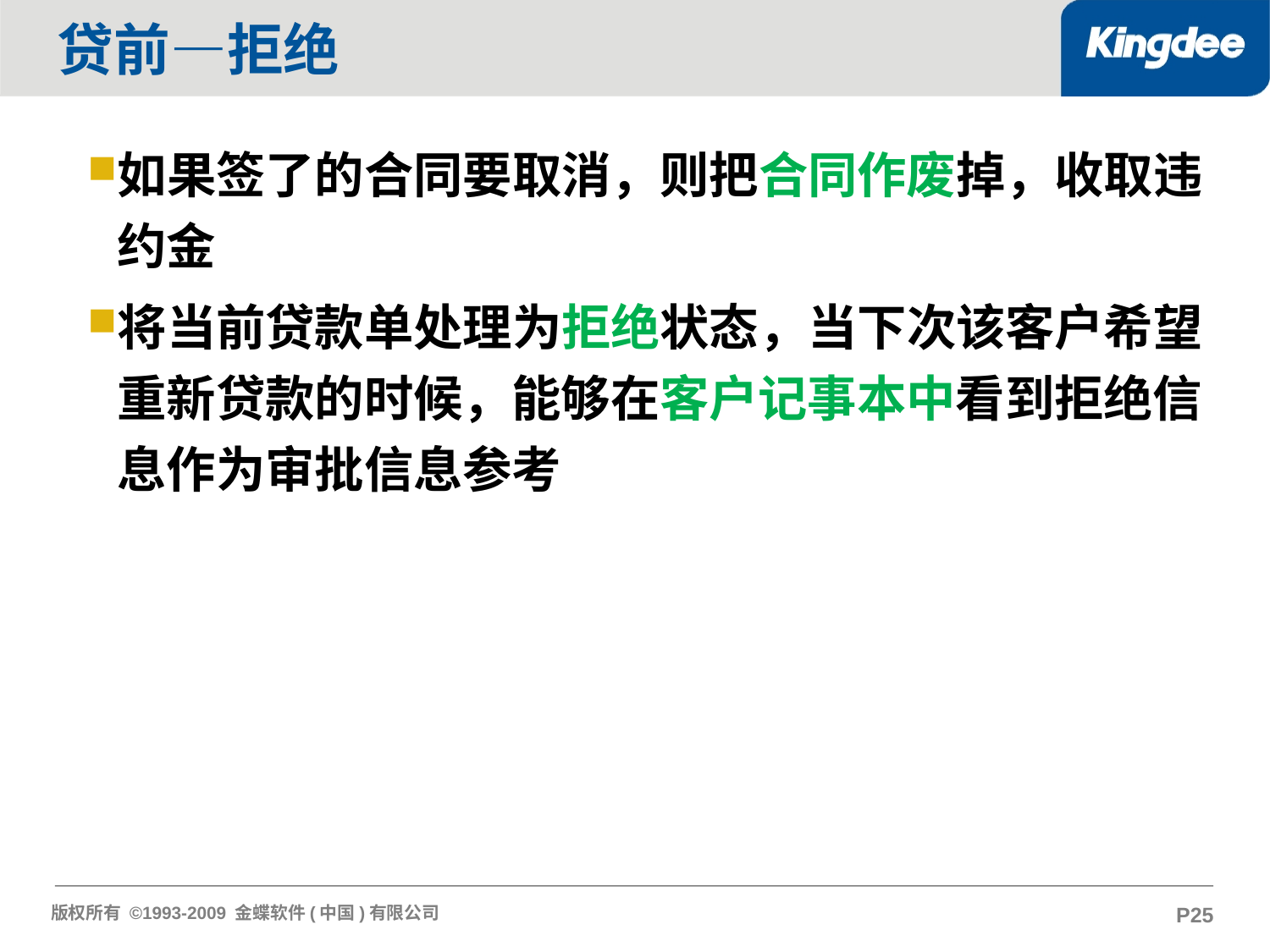

贷前—拒绝
如果签了的合同要取消，则把合同作废掉，收取违约金
将当前贷款单处理为拒绝状态，当下次该客户希望重新贷款的时候，能够在客户记事本中看到拒绝信息作为审批信息参考